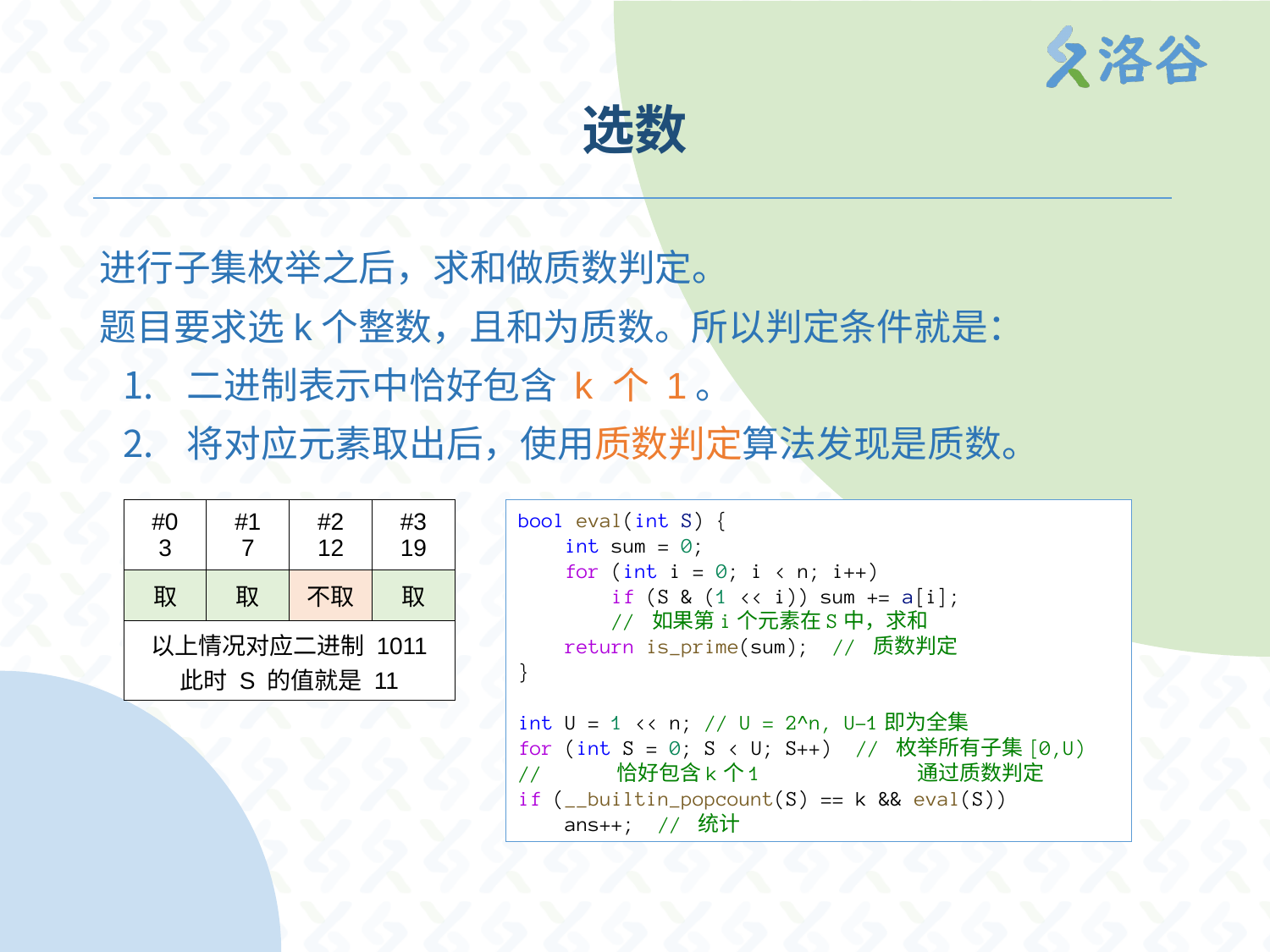

# 选数
进行子集枚举之后，求和做质数判定。
题目要求选k个整数，且和为质数。所以判定条件就是：
二进制表示中恰好包含 k 个 1。
将对应元素取出后，使用质数判定算法发现是质数。

| #0 3 | #1 7 | #2 12 | #3 19 |
| --- | --- | --- | --- |
| 取 | 取 | 不取 | 取 |
| 以上情况对应二进制 1011 此时 S 的值就是 11 |  |  |  |
bool eval(int S) {
    int sum = 0;
    for (int i = 0; i < n; i++)
        if (S & (1 << i)) sum += a[i];
        // 如果第i个元素在S中，求和
    return is_prime(sum);  // 质数判定
}
int U = 1 << n; // U = 2^n, U-1即为全集
for (int S = 0; S < U; S++)  // 枚举所有子集[0,U)
//      恰好包含k个1             通过质数判定
if (__builtin_popcount(S) == k && eval(S))
    ans++;  // 统计